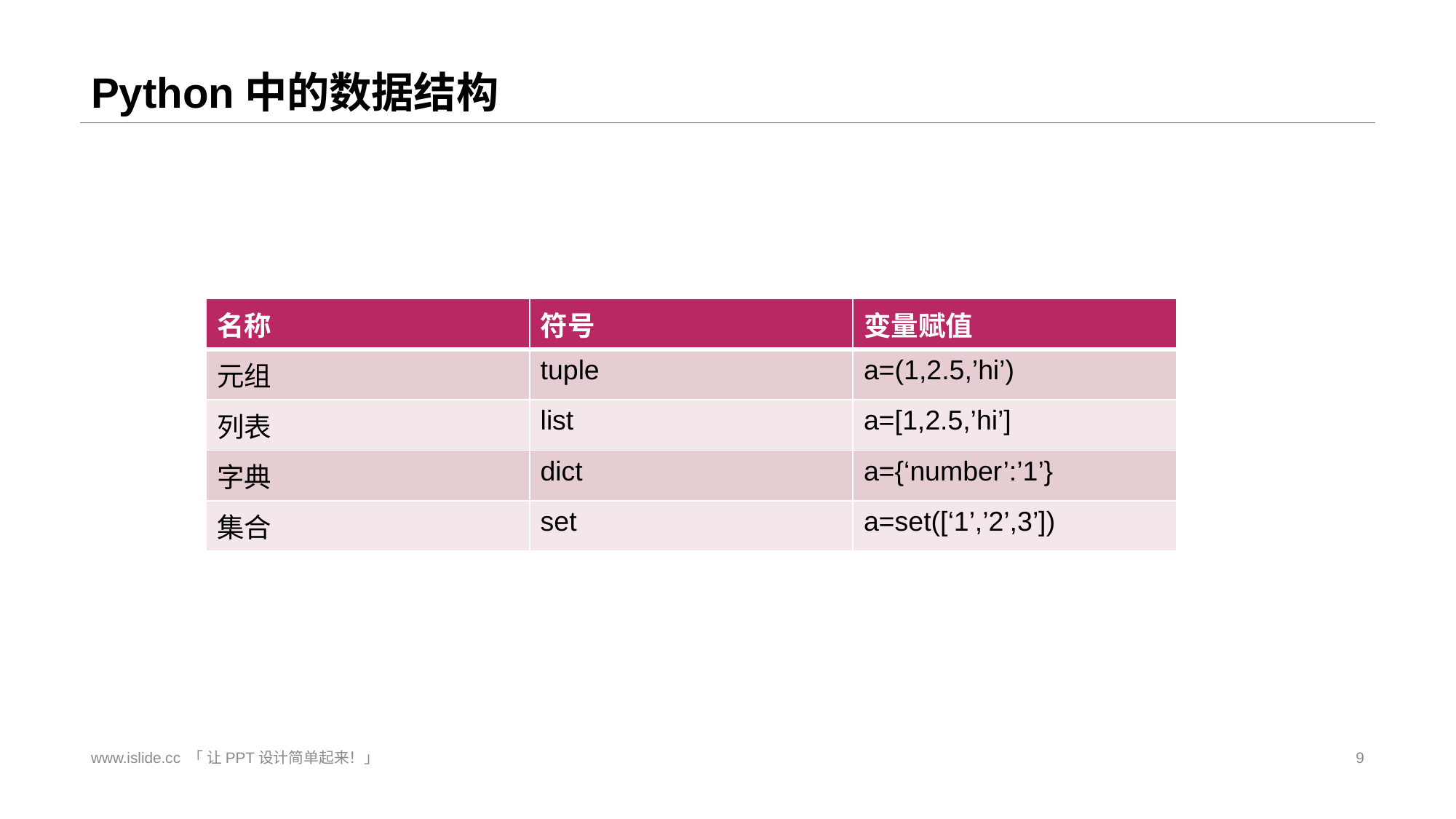

# Python中的数据结构
| 名称 | 符号 | 变量赋值 |
| --- | --- | --- |
| 元组 | tuple | a=(1,2.5,’hi’) |
| 列表 | list | a=[1,2.5,’hi’] |
| 字典 | dict | a={‘number’:’1’} |
| 集合 | set | a=set([‘1’,’2’,3’]) |
www.islide.cc 「 让PPT设计简单起来！」
9